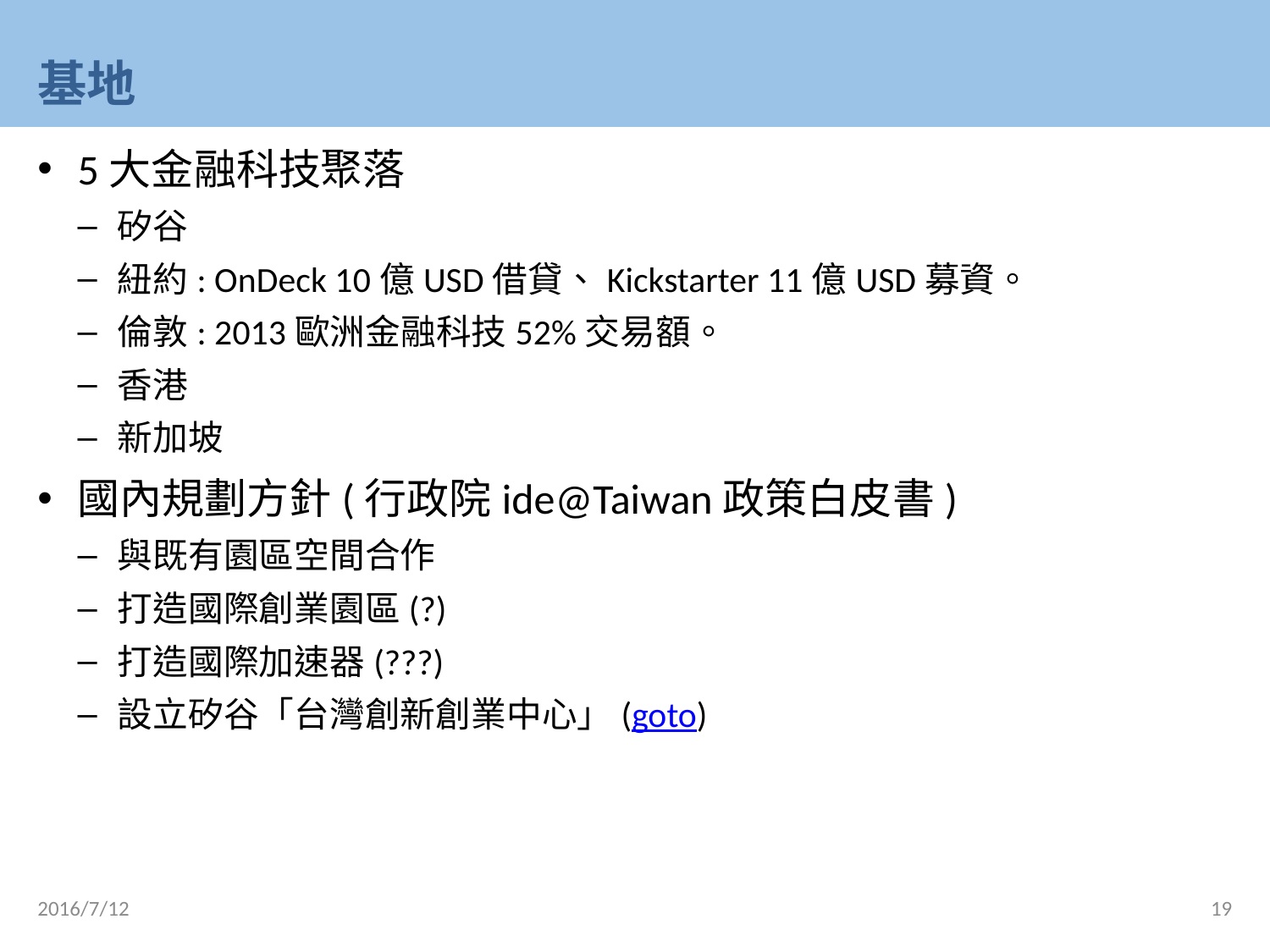

# 基地
5大金融科技聚落
矽谷
紐約: OnDeck 10億USD借貸、Kickstarter 11億USD募資。
倫敦: 2013歐洲金融科技52%交易額。
香港
新加坡
國內規劃方針(行政院ide@Taiwan政策白皮書)
與既有園區空間合作
打造國際創業園區(?)
打造國際加速器(???)
設立矽谷「台灣創新創業中心」(goto)

2016/7/12
19